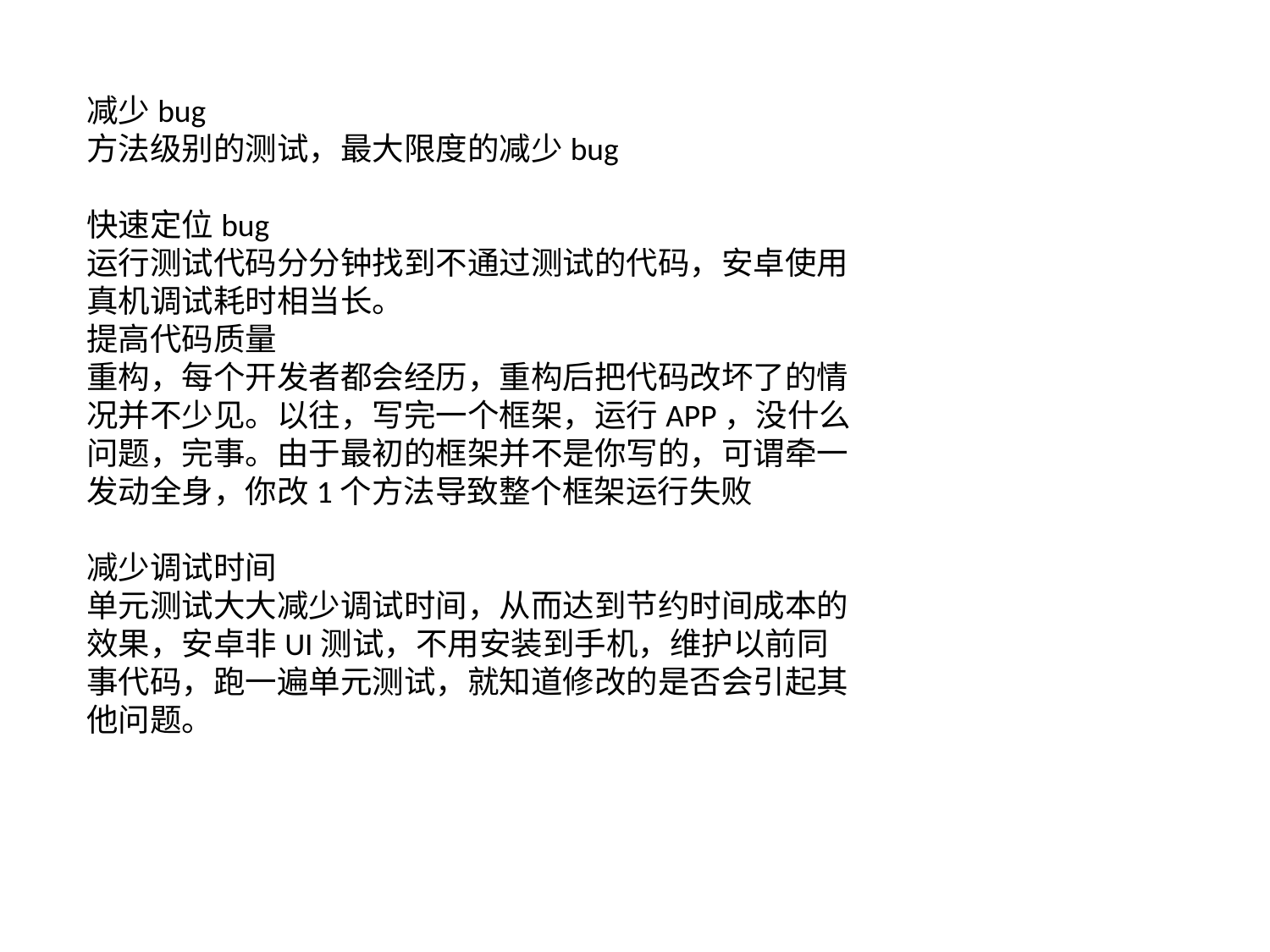

减少bug
方法级别的测试，最大限度的减少bug

快速定位bug
运行测试代码分分钟找到不通过测试的代码，安卓使用真机调试耗时相当长。
提高代码质量
重构，每个开发者都会经历，重构后把代码改坏了的情况并不少见。以往，写完一个框架，运行APP，没什么问题，完事。由于最初的框架并不是你写的，可谓牵一发动全身，你改1个方法导致整个框架运行失败

减少调试时间
单元测试大大减少调试时间，从而达到节约时间成本的效果，安卓非UI测试，不用安装到手机，维护以前同事代码，跑一遍单元测试，就知道修改的是否会引起其他问题。